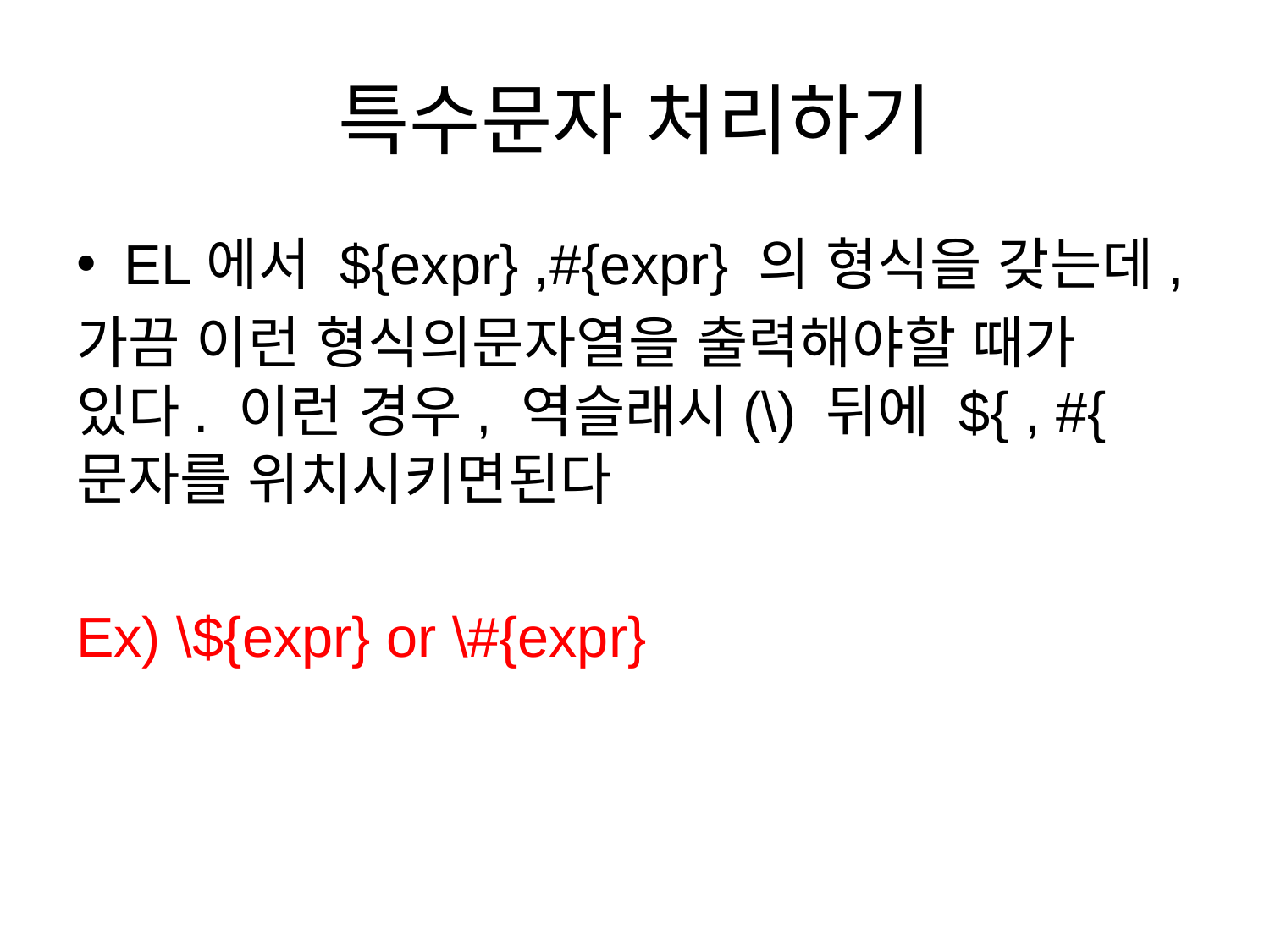

# 특수문자 처리하기
EL에서 ${expr} ,#{expr} 의 형식을 갖는데,
가끔 이런 형식의문자열을 출력해야할 때가 있다. 이런 경우, 역슬래시(\) 뒤에 ${ , #{ 문자를 위치시키면된다

Ex) \${expr} or \#{expr}